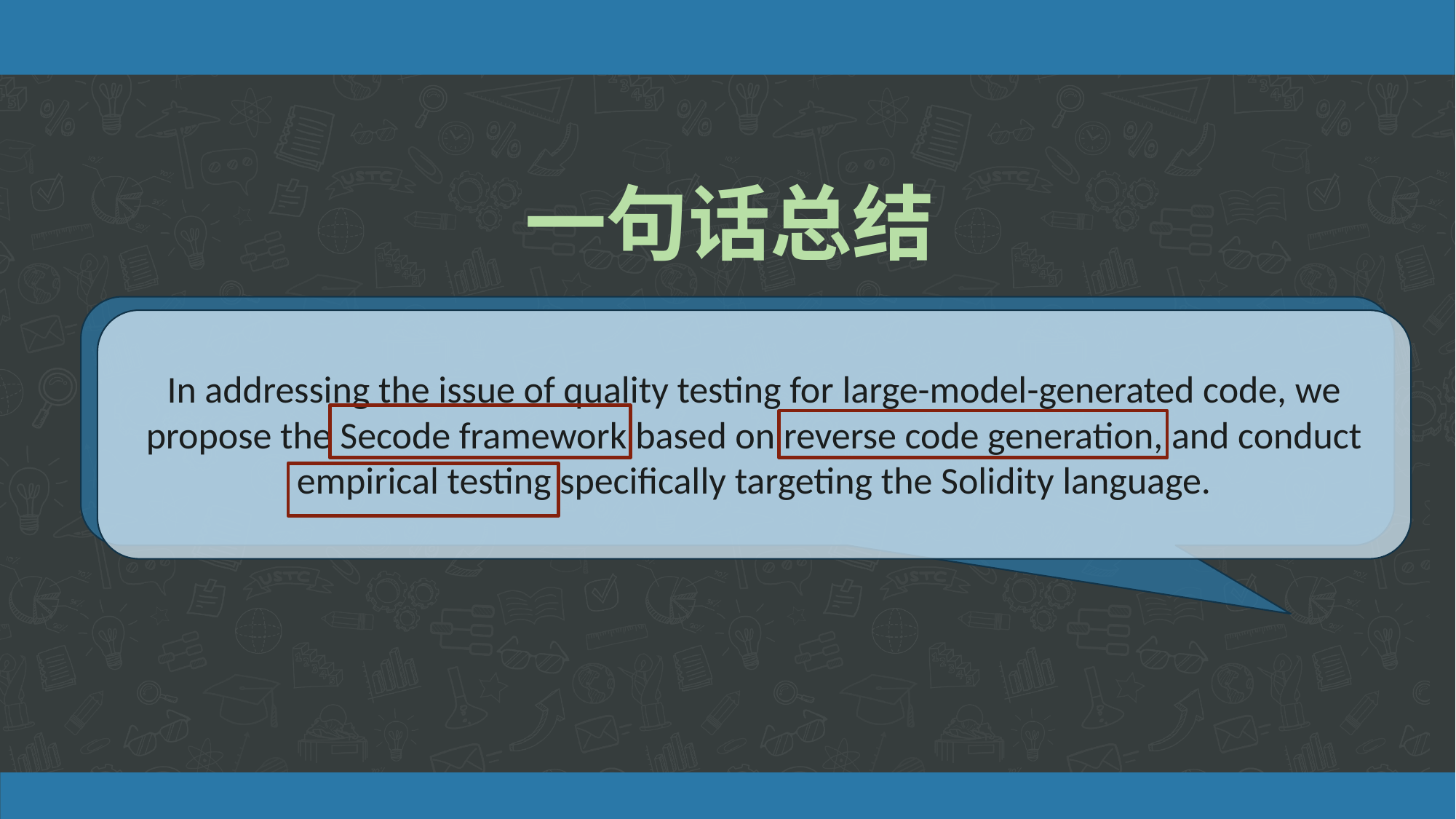

# 一句话总结

In addressing the issue of quality testing for large-model-generated code, we propose the Secode framework based on reverse code generation, and conduct empirical testing specifically targeting the Solidity language.